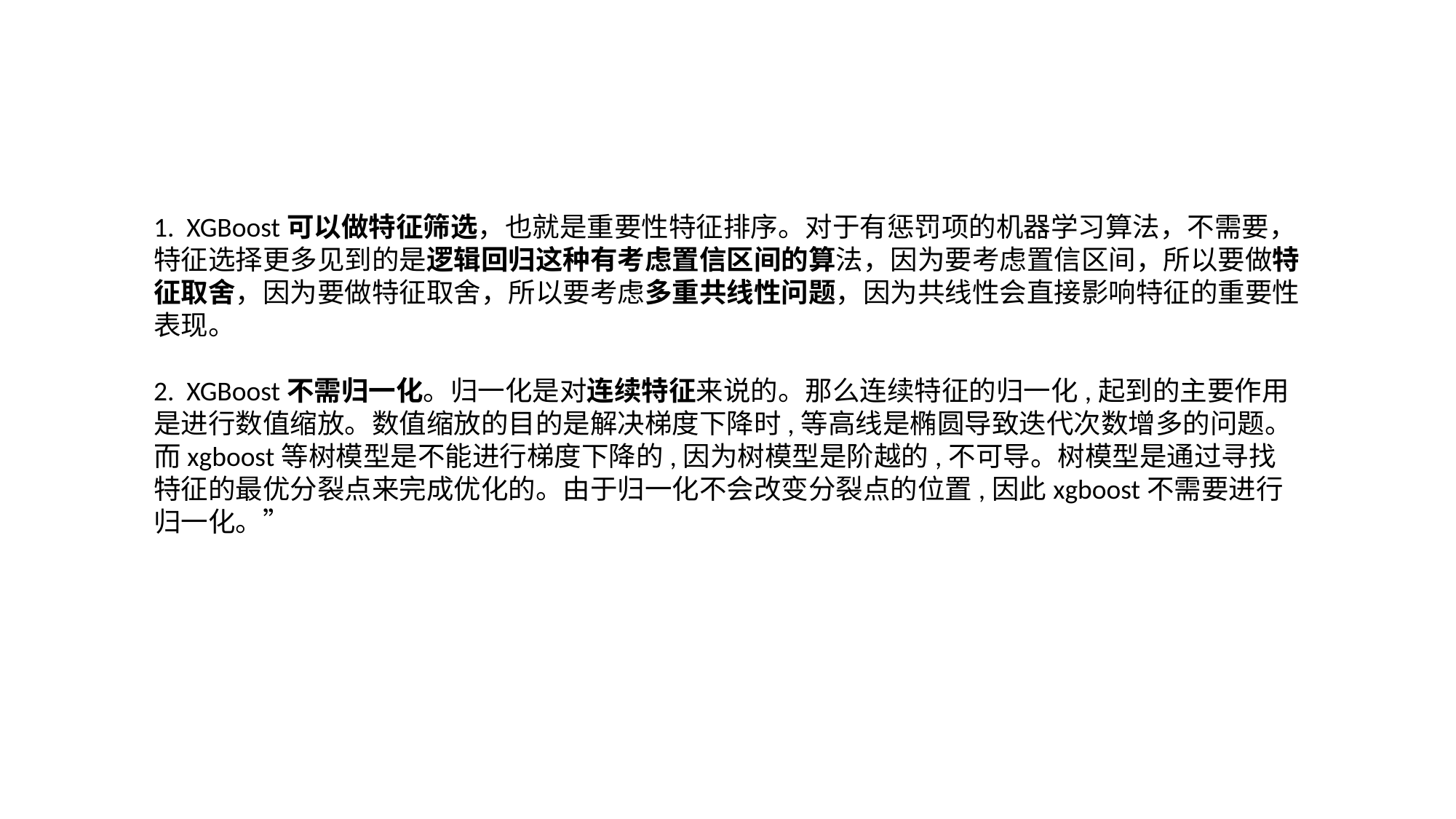

1.  XGBoost可以做特征筛选，也就是重要性特征排序。对于有惩罚项的机器学习算法，不需要，特征选择更多见到的是逻辑回归这种有考虑置信区间的算法，因为要考虑置信区间，所以要做特征取舍，因为要做特征取舍，所以要考虑多重共线性问题，因为共线性会直接影响特征的重要性表现。

2.  XGBoost不需归一化。归一化是对连续特征来说的。那么连续特征的归一化,起到的主要作用是进行数值缩放。数值缩放的目的是解决梯度下降时,等高线是椭圆导致迭代次数增多的问题。而xgboost等树模型是不能进行梯度下降的,因为树模型是阶越的,不可导。树模型是通过寻找特征的最优分裂点来完成优化的。由于归一化不会改变分裂点的位置,因此xgboost不需要进行归一化。”